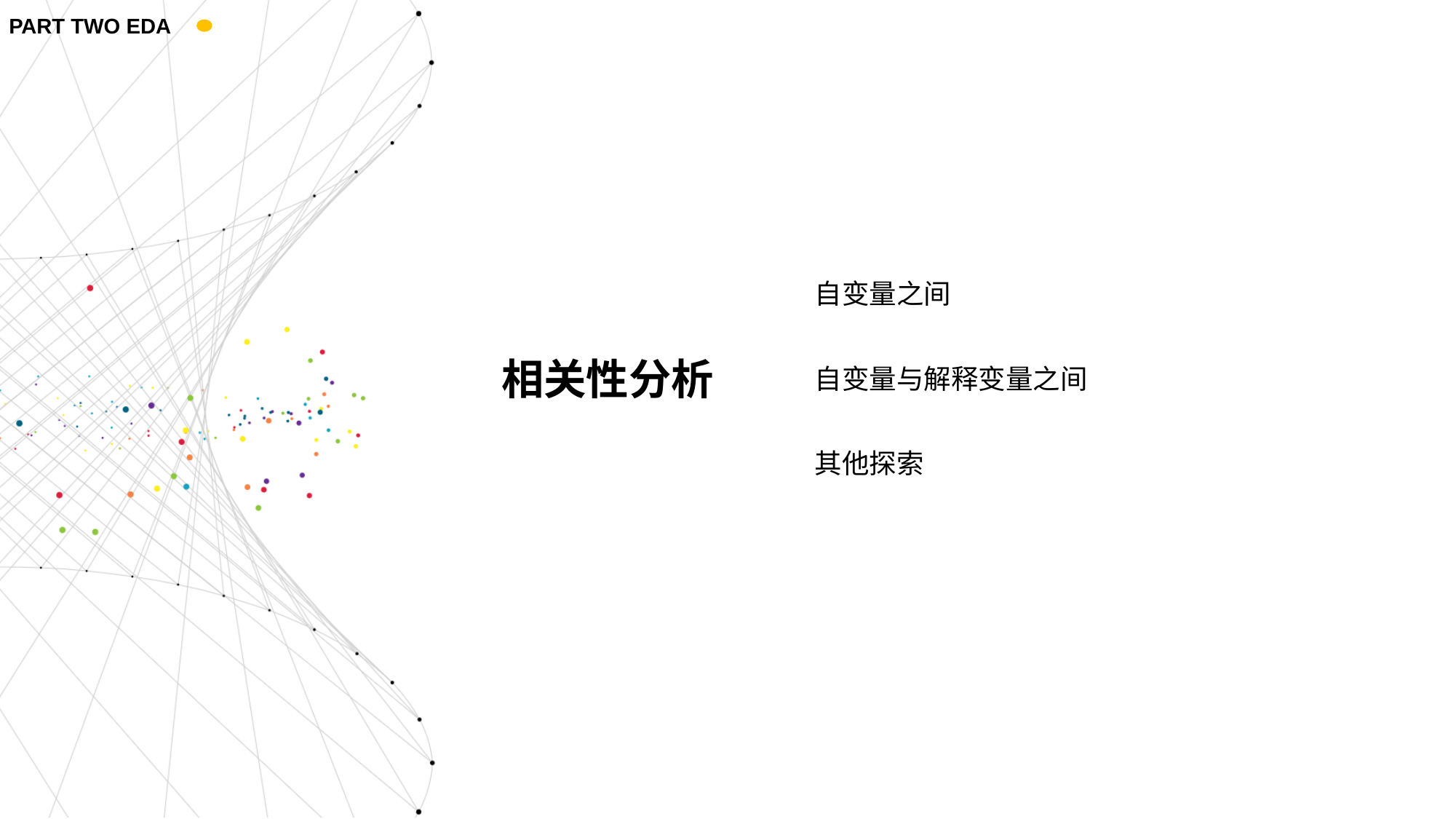

PART TWO EDA

自变量之间
自变量与解释变量之间
其他探索
相关性分析